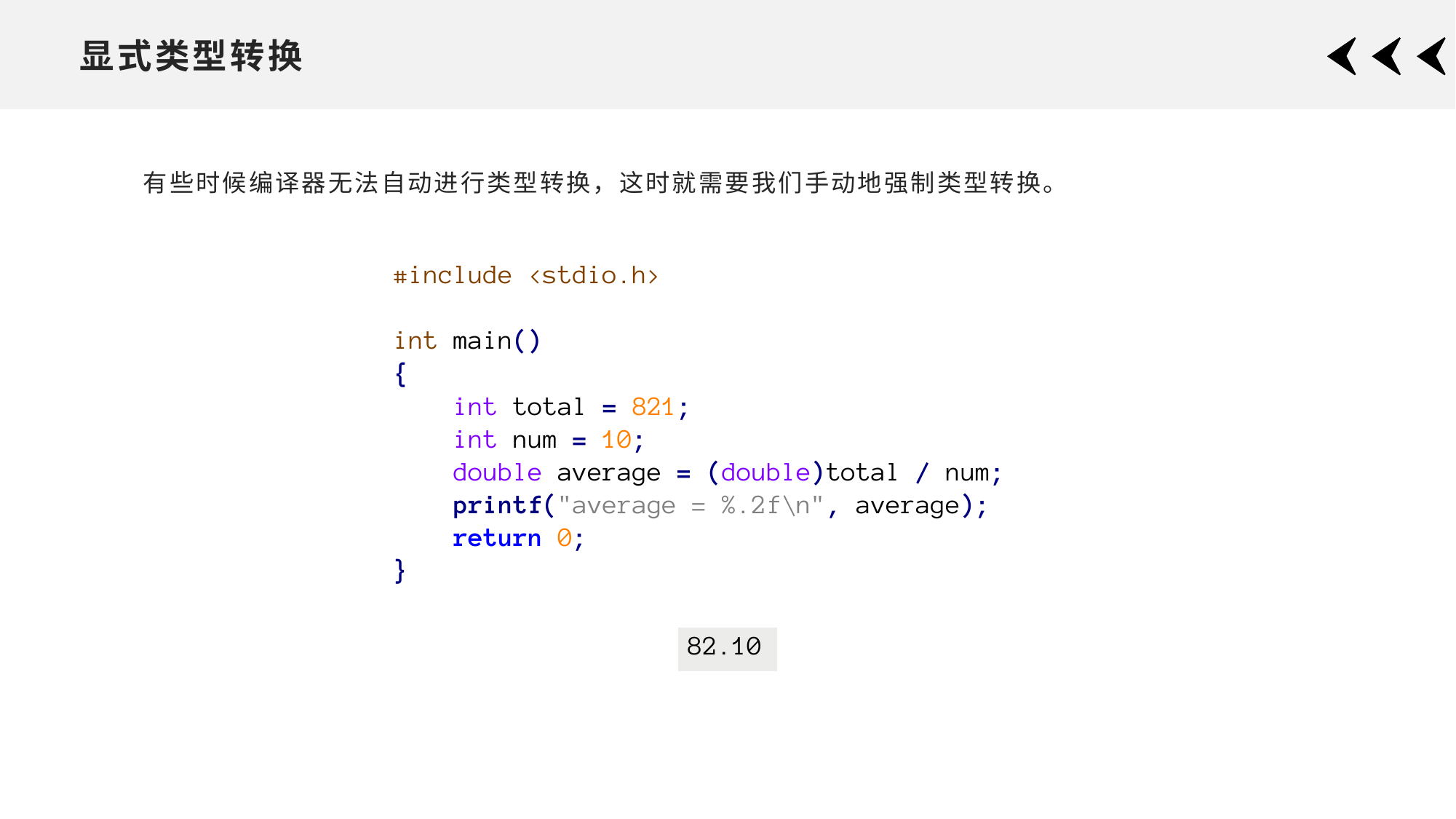

# 显式类型转换
有些时候编译器无法自动进行类型转换，这时就需要我们手动地强制类型转换。
#include <stdio.h> int main(){    int total = 821;    int num = 10;    double average = (double)total / num;    printf("average = %.2f\n", average);    return 0;}
| 82.10 |
| --- |